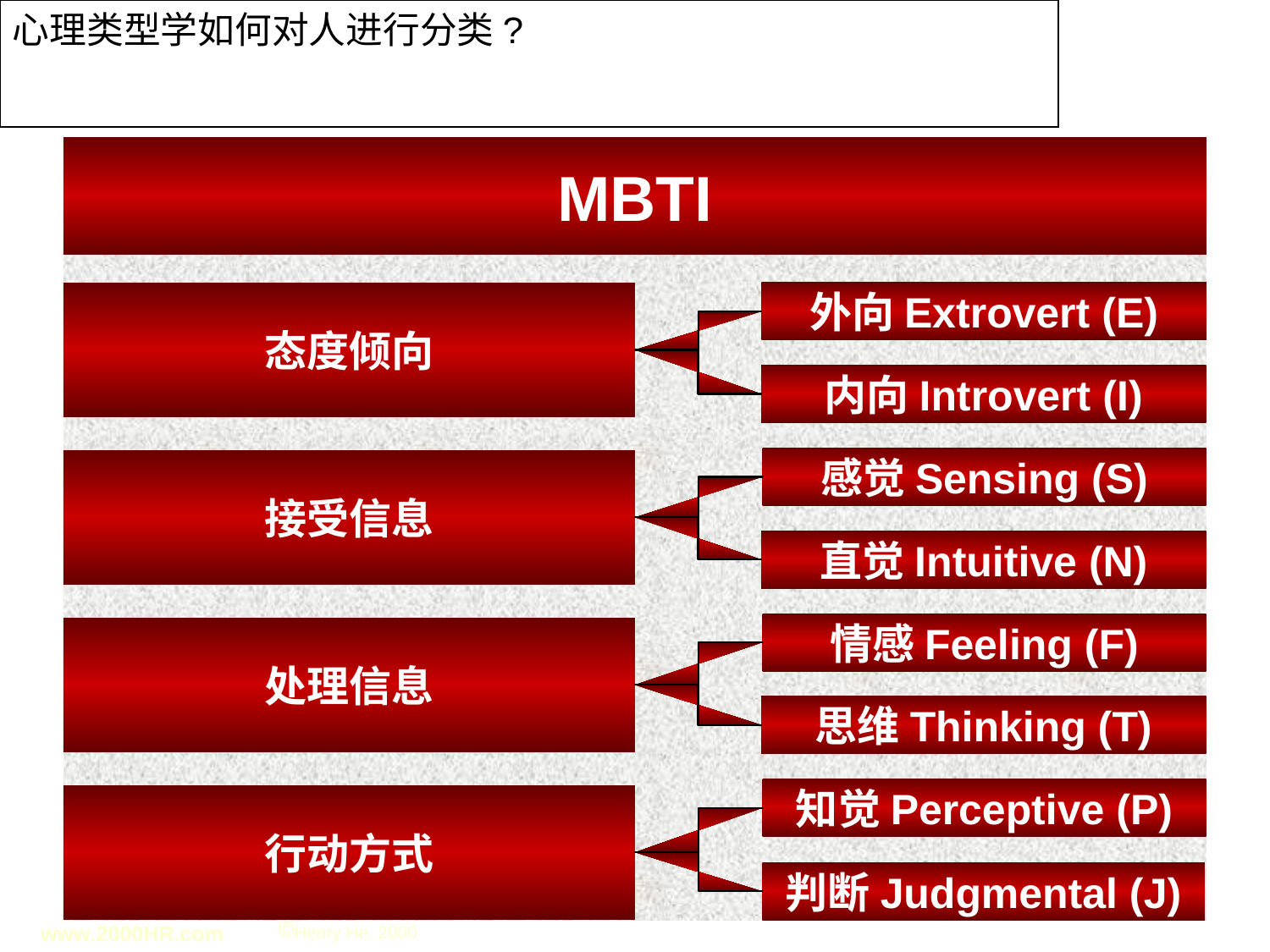

心理类型学如何对人进行分类?
MBTI

外向Extrovert (E)
态度倾向

内向Introvert (I)
感觉Sensing (S)
接受信息

直觉Intuitive (N)
情感Feeling (F)
处理信息

思维Thinking (T)
知觉Perceptive (P)
行动方式

判断Judgmental (J)